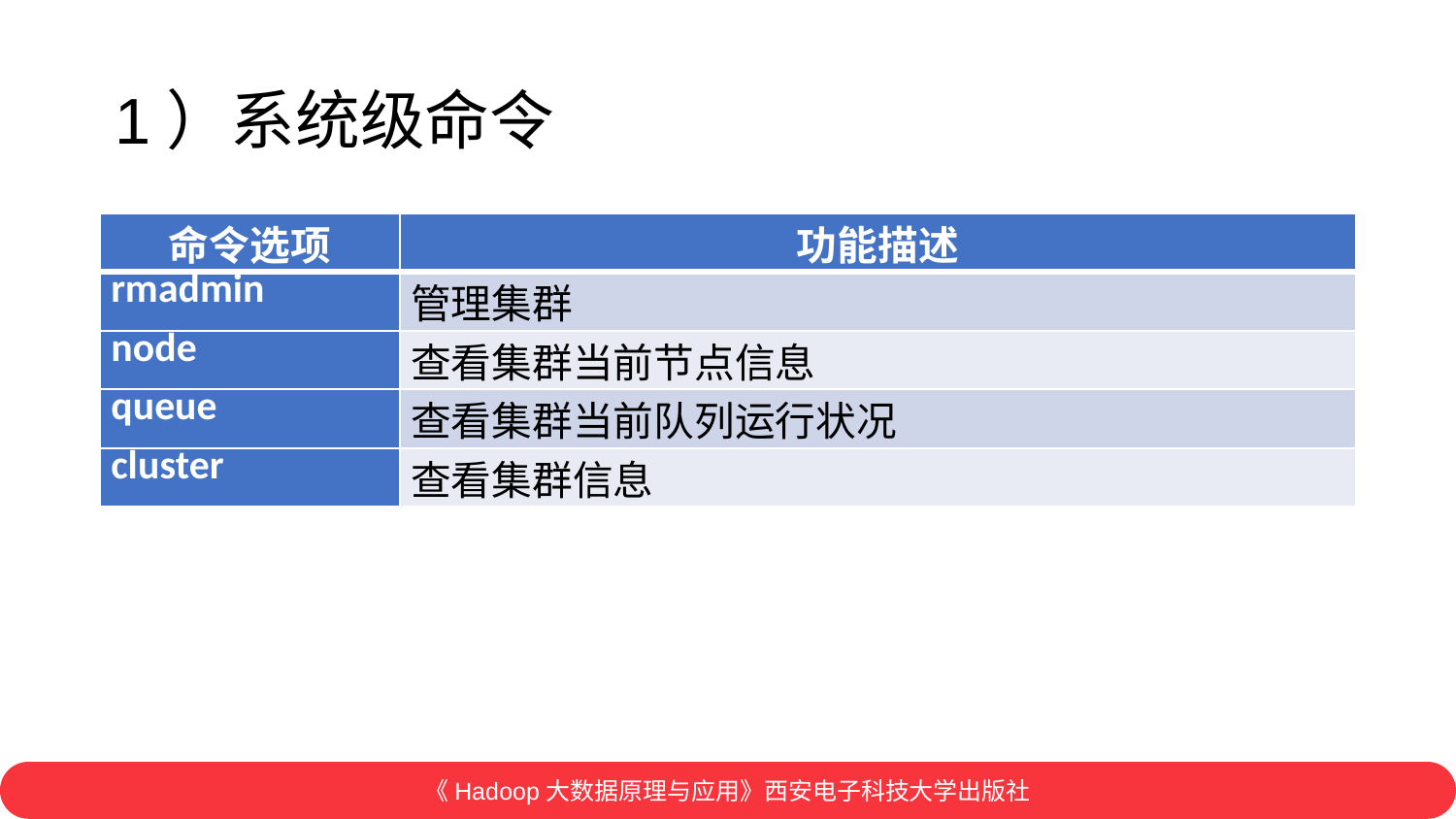

# 1）系统级命令
| 命令选项 | 功能描述 |
| --- | --- |
| rmadmin | 管理集群 |
| node | 查看集群当前节点信息 |
| queue | 查看集群当前队列运行状况 |
| cluster | 查看集群信息 |